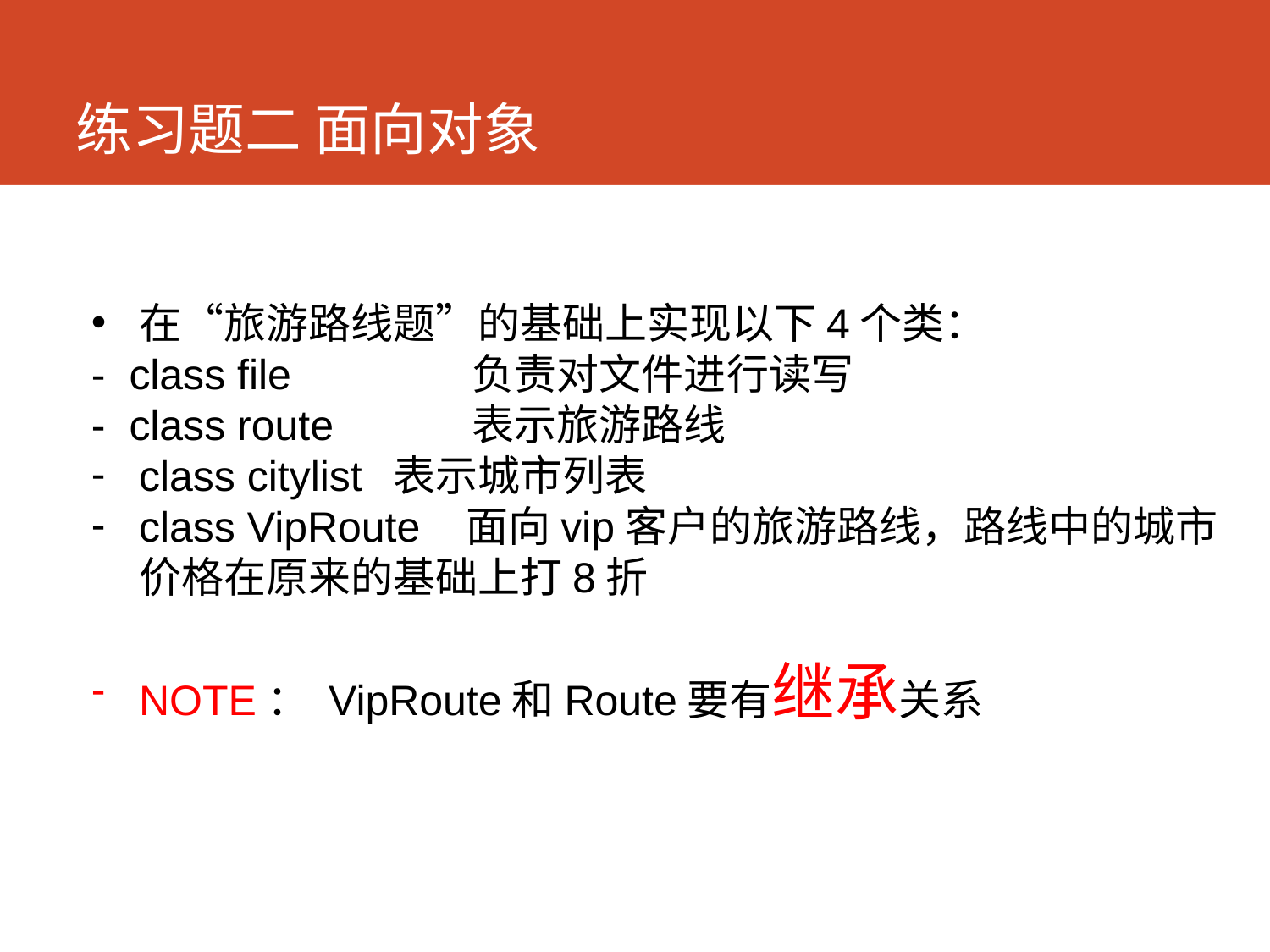

# 练习题二 面向对象
在“旅游路线题”的基础上实现以下4个类：
-  class file		负责对文件进行读写
-  class route		表示旅游路线
class citylist 	表示城市列表
class VipRoute   面向vip客户的旅游路线，路线中的城市价格在原来的基础上打8折

NOTE： VipRoute和Route要有继承关系